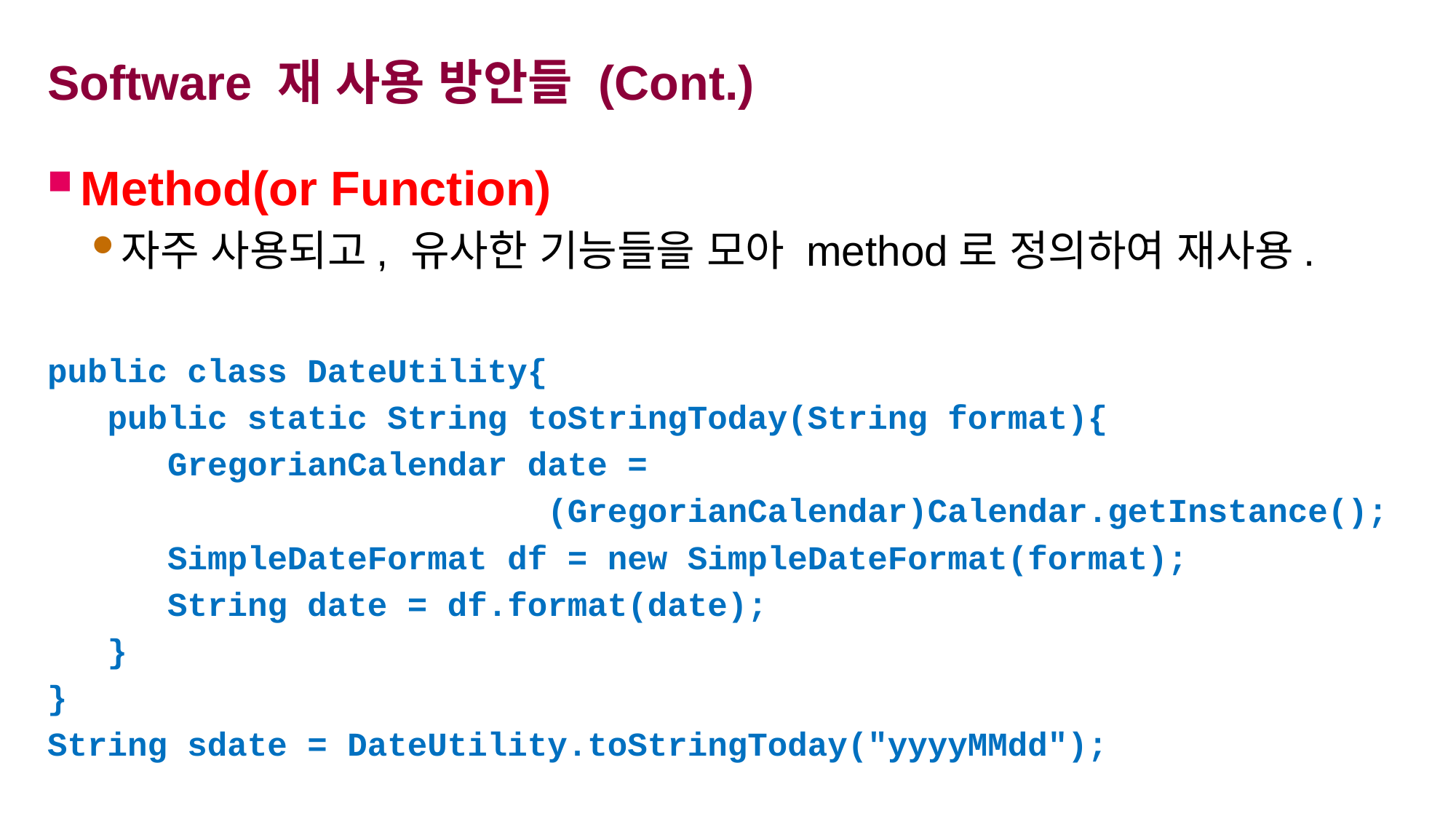

# Software 재 사용 방안들 (Cont.)
Method(or Function)
자주 사용되고, 유사한 기능들을 모아 method로 정의하여 재사용.

public class DateUtility{
   public static String toStringToday(String format){
      GregorianCalendar date =
                         (GregorianCalendar)Calendar.getInstance();
      SimpleDateFormat df = new SimpleDateFormat(format);
      String date = df.format(date);
   }
}
String sdate = DateUtility.toStringToday("yyyyMMdd");